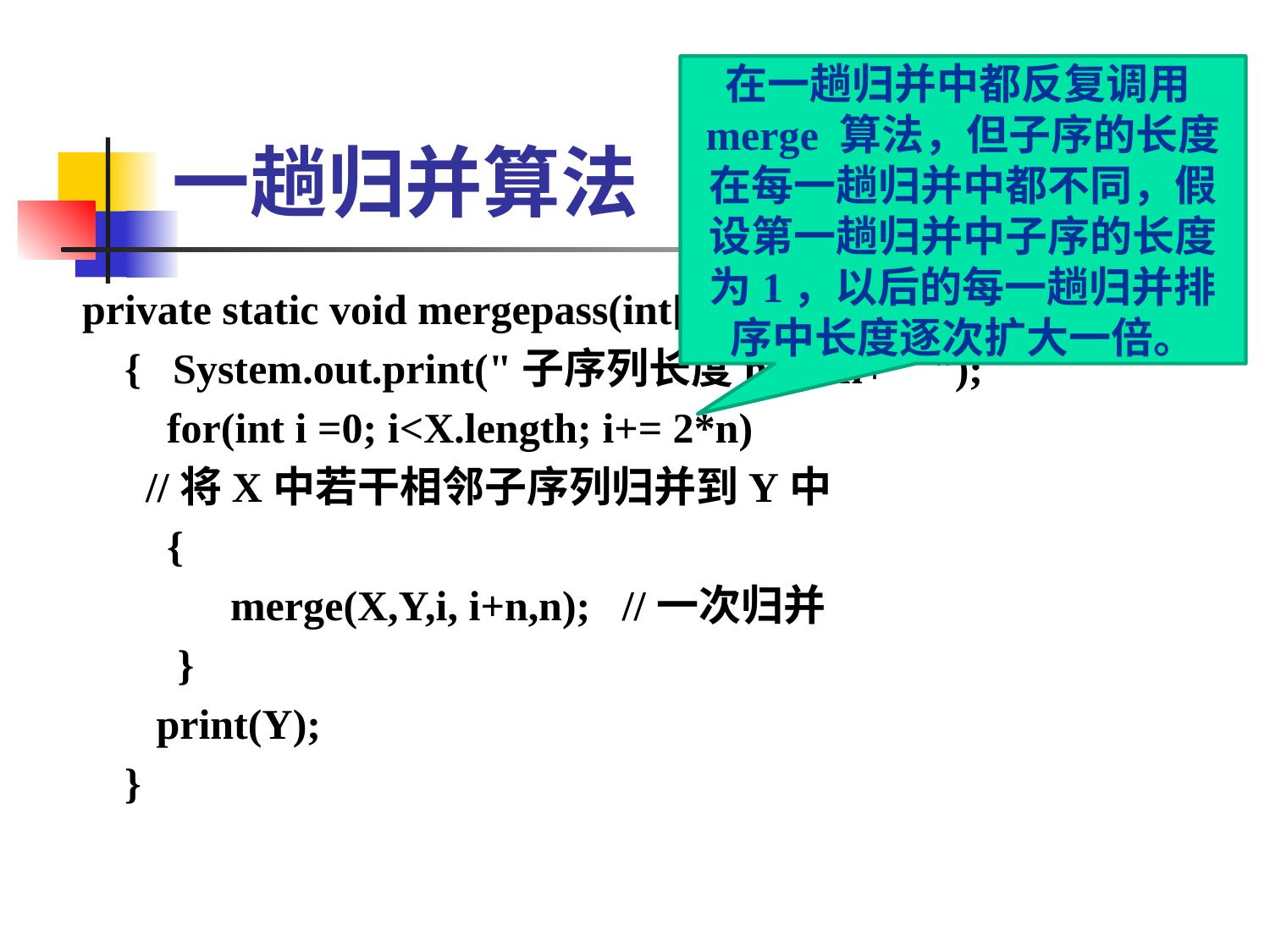

在一趟归并中都反复调用merge 算法，但子序的长度在每一趟归并中都不同，假设第一趟归并中子序的长度为1，以后的每一趟归并排序中长度逐次扩大一倍。
# 一趟归并算法
private static void mergepass(int[] X, int[] Y, int n) //一趟归并
    {   System.out.print("子序列长度n="+n+"  ");
        for(int i =0; i<X.length; i+= 2*n)
      //将X中若干相邻子序列归并到Y中
        {
              merge(X,Y,i, i+n,n);   //一次归并
         }
       print(Y);
    }
70